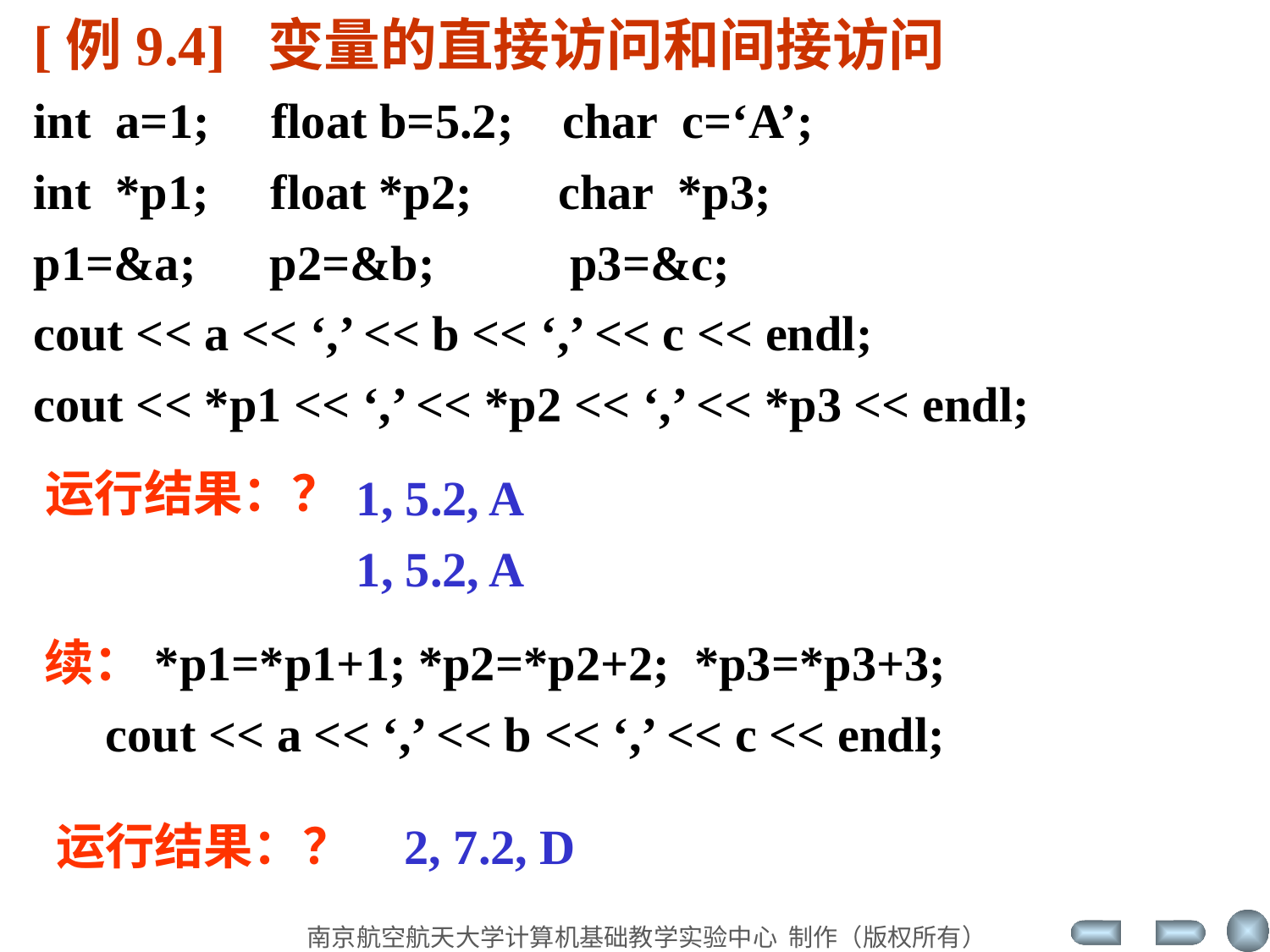

[例9.4]  变量的直接访问和间接访问
int  a=1;     float b=5.2;    char  c=‘A’;
int  *p1;     float *p2;       char  *p3;
p1=&a;      p2=&b;           p3=&c;
cout << a << ‘,’ << b << ‘,’ << c << endl;
cout << *p1 << ‘,’ << *p2 << ‘,’ << *p3 << endl;
运行结果：？
1, 5.2, A
1, 5.2, A
续：*p1=*p1+1; *p2=*p2+2;  *p3=*p3+3;
     cout << a << ‘,’ << b << ‘,’ << c << endl;
运行结果：？
2, 7.2, D